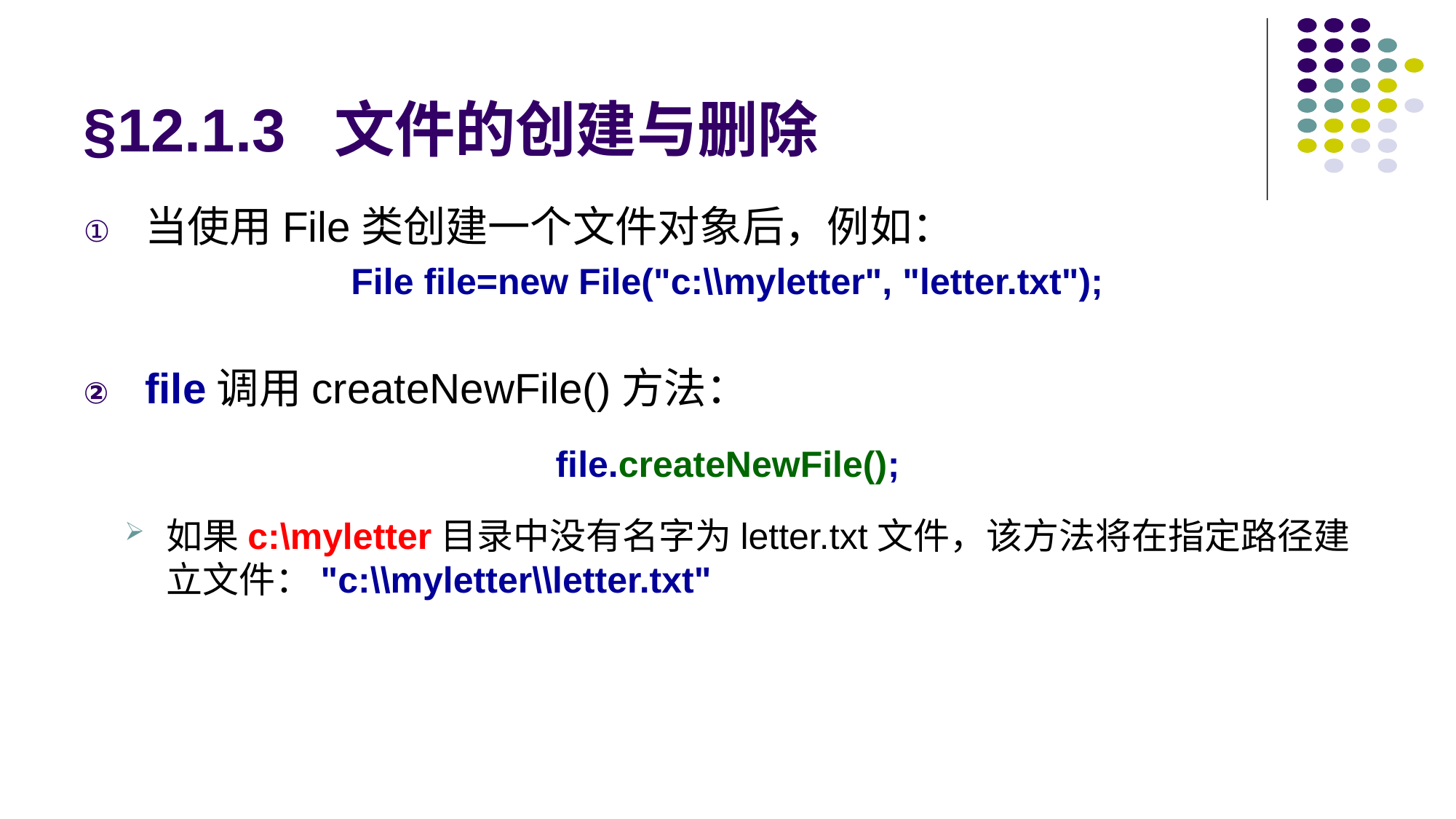

# §12.1.3  文件的创建与删除
当使用File类创建一个文件对象后，例如：
File file=new File("c:\\myletter", "letter.txt");

file调用createNewFile()方法：

file.createNewFile();

如果c:\myletter目录中没有名字为letter.txt文件，该方法将在指定路径建立文件："c:\\myletter\\letter.txt"
17